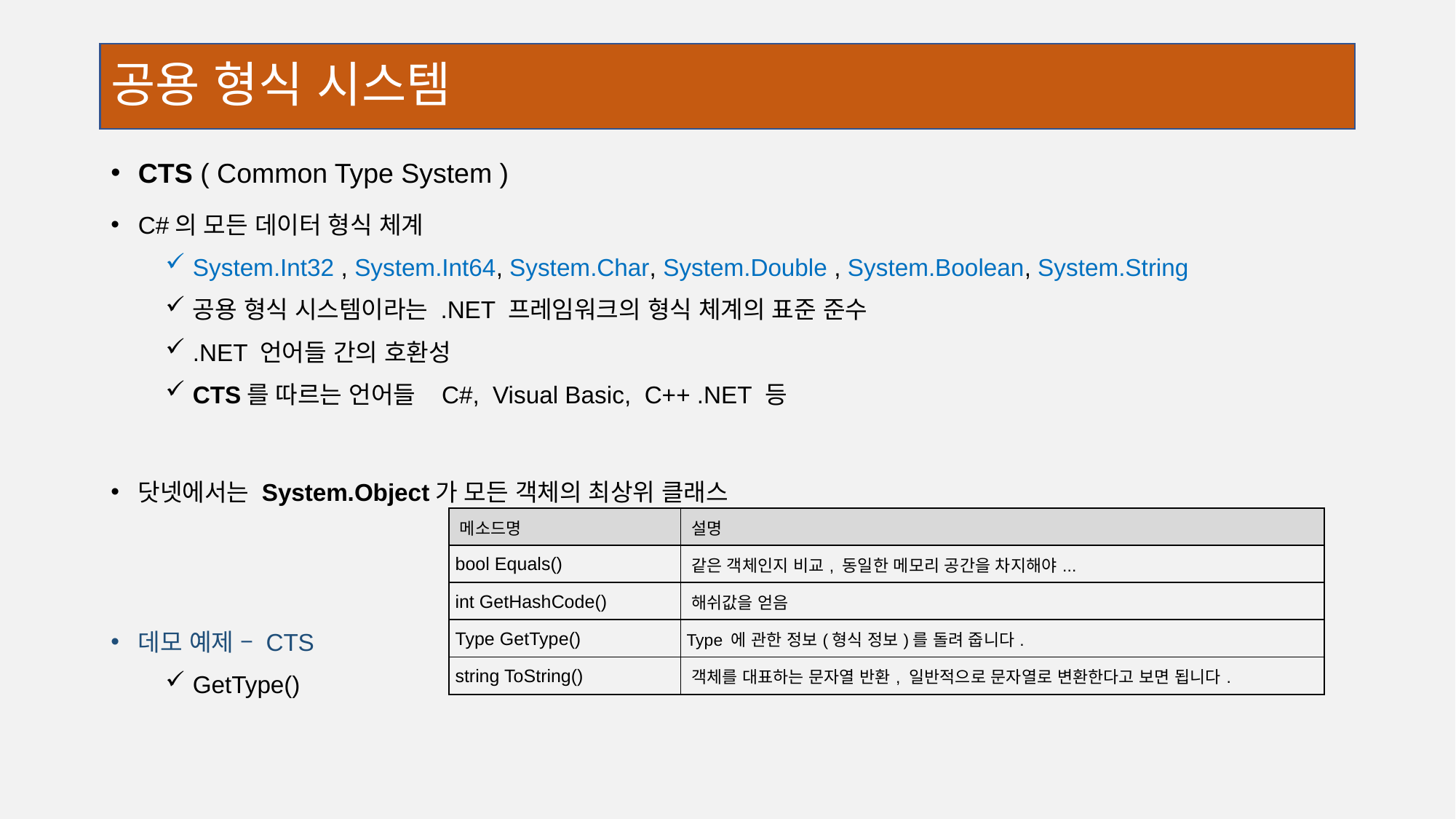

# 공용 형식 시스템
CTS ( Common Type System )
C#의 모든 데이터 형식 체계
System.Int32 , System.Int64, System.Char, System.Double , System.Boolean, System.String
공용 형식 시스템이라는 .NET 프레임워크의 형식 체계의 표준 준수
.NET 언어들 간의 호환성
CTS를 따르는 언어들   C#,  Visual Basic,  C++ .NET 등

닷넷에서는 System.Object가 모든 객체의 최상위 클래스

데모 예제 – CTS
GetType()

| 메소드명 | 설명 |
| --- | --- |
| bool Equals() | 같은 객체인지 비교, 동일한 메모리 공간을 차지해야... |
| int GetHashCode() | 해쉬값을 얻음 |
| Type GetType() | Type 에 관한 정보(형식 정보)를 돌려 줍니다. |
| string ToString() | 객체를 대표하는 문자열 반환, 일반적으로 문자열로 변환한다고 보면 됩니다. |